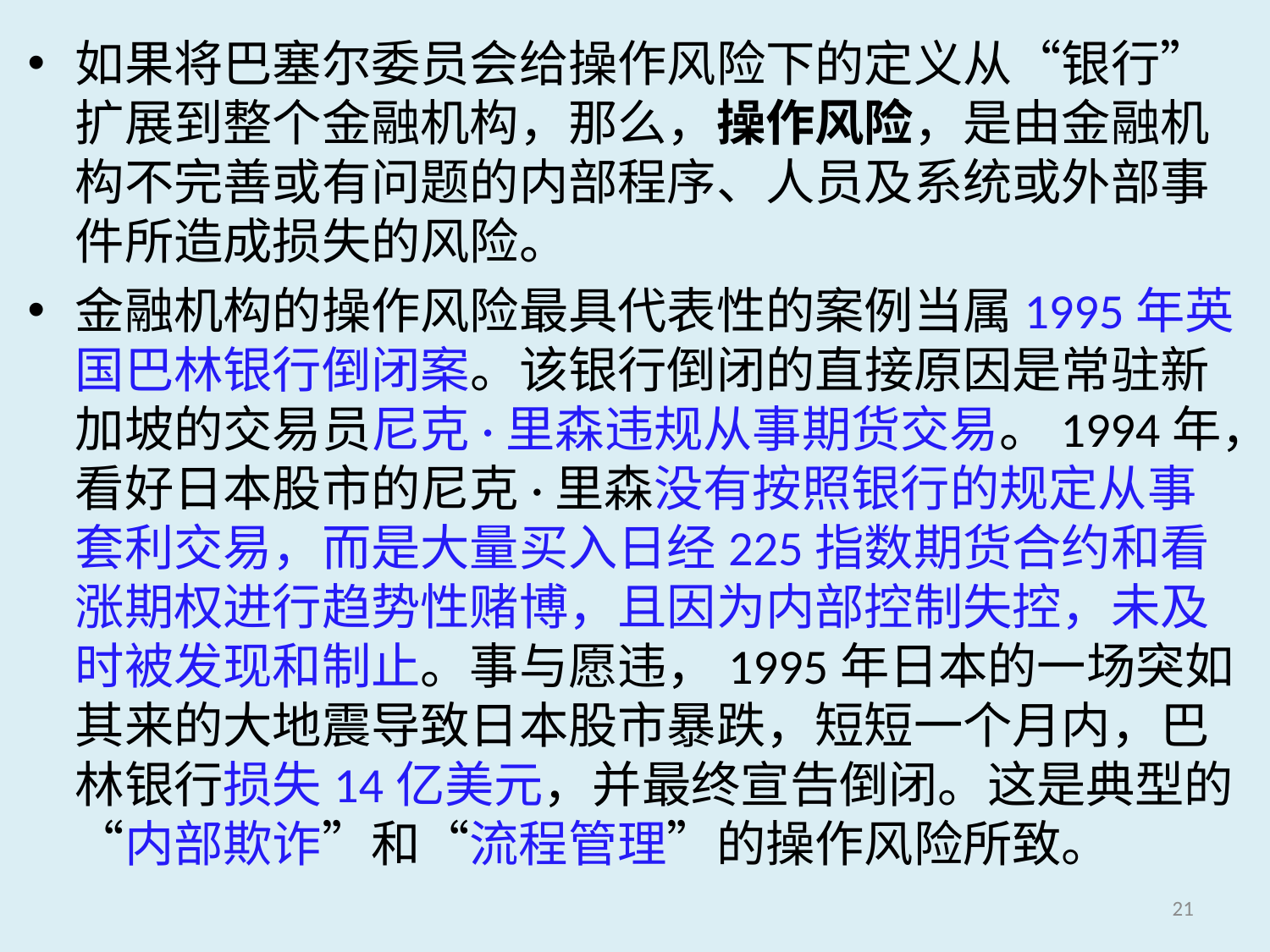

如果将巴塞尔委员会给操作风险下的定义从“银行”扩展到整个金融机构，那么，操作风险，是由金融机构不完善或有问题的内部程序、人员及系统或外部事件所造成损失的风险。
金融机构的操作风险最具代表性的案例当属1995年英国巴林银行倒闭案。该银行倒闭的直接原因是常驻新加坡的交易员尼克·里森违规从事期货交易。1994年，看好日本股市的尼克·里森没有按照银行的规定从事套利交易，而是大量买入日经225指数期货合约和看涨期权进行趋势性赌博，且因为内部控制失控，未及时被发现和制止。事与愿违，1995年日本的一场突如其来的大地震导致日本股市暴跌，短短一个月内，巴林银行损失14亿美元，并最终宣告倒闭。这是典型的“内部欺诈”和“流程管理”的操作风险所致。

21